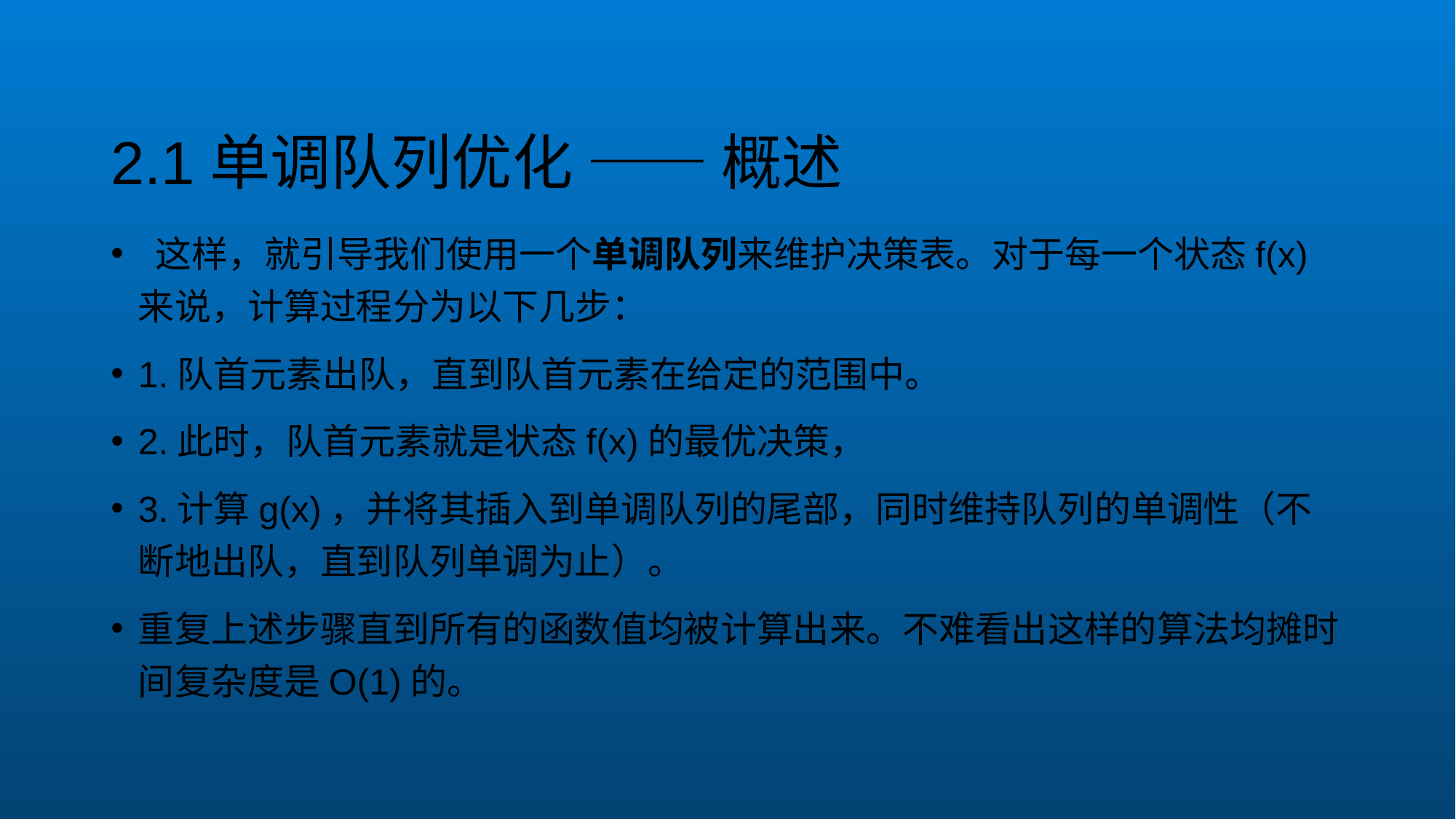

# 2.1单调队列优化 —— 概述
 这样，就引导我们使用一个单调队列来维护决策表。对于每一个状态f(x)来说，计算过程分为以下几步：
1.队首元素出队，直到队首元素在给定的范围中。
2.此时，队首元素就是状态f(x)的最优决策，
3.计算g(x)，并将其插入到单调队列的尾部，同时维持队列的单调性（不断地出队，直到队列单调为止）。
重复上述步骤直到所有的函数值均被计算出来。不难看出这样的算法均摊时间复杂度是O(1)的。